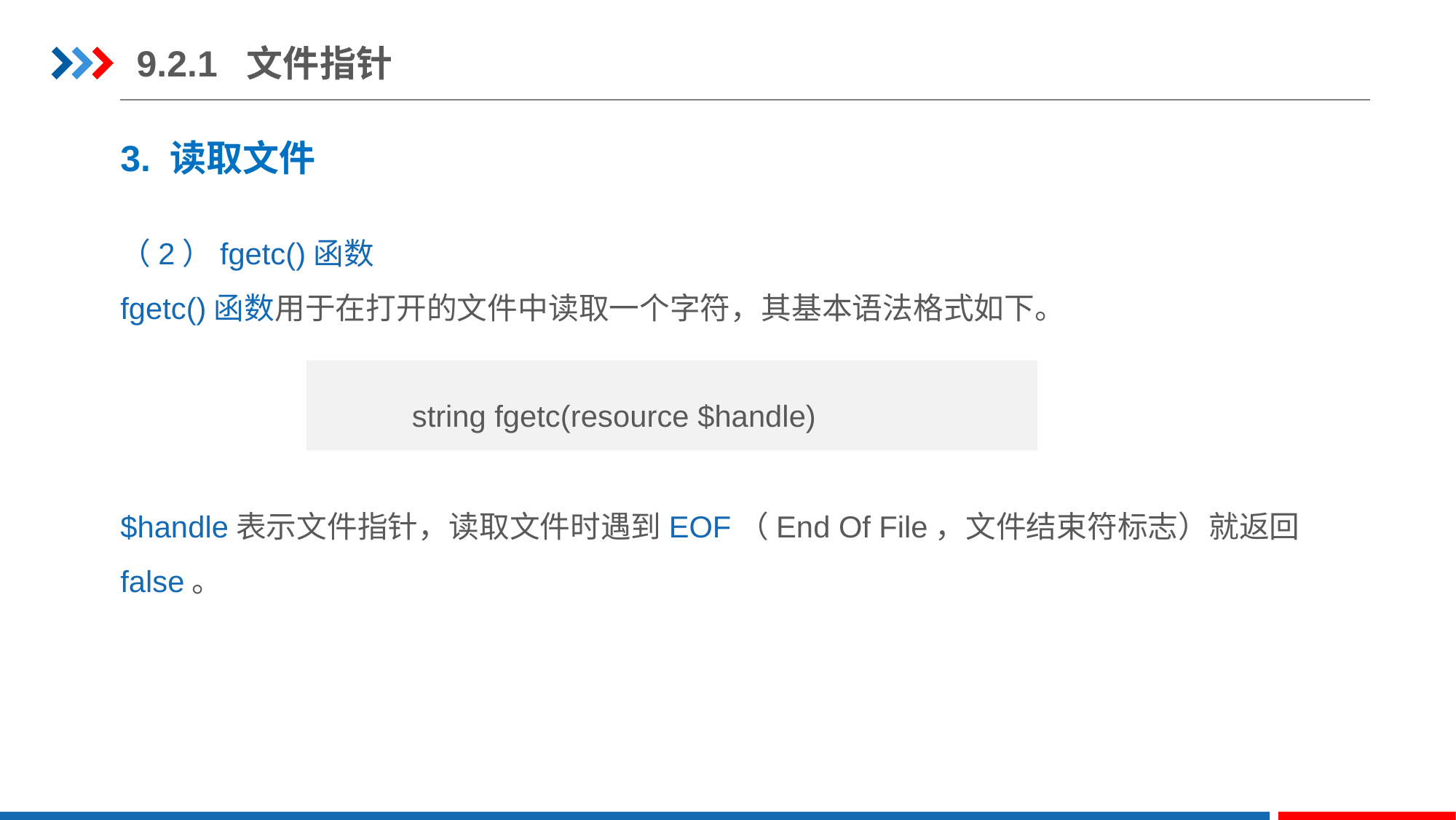

9.2.1  文件指针
3. 读取文件
（2）fgetc()函数
fgetc()函数用于在打开的文件中读取一个字符，其基本语法格式如下。

$handle表示文件指针，读取文件时遇到EOF（End Of File，文件结束符标志）就返回false。

string fgetc(resource $handle)